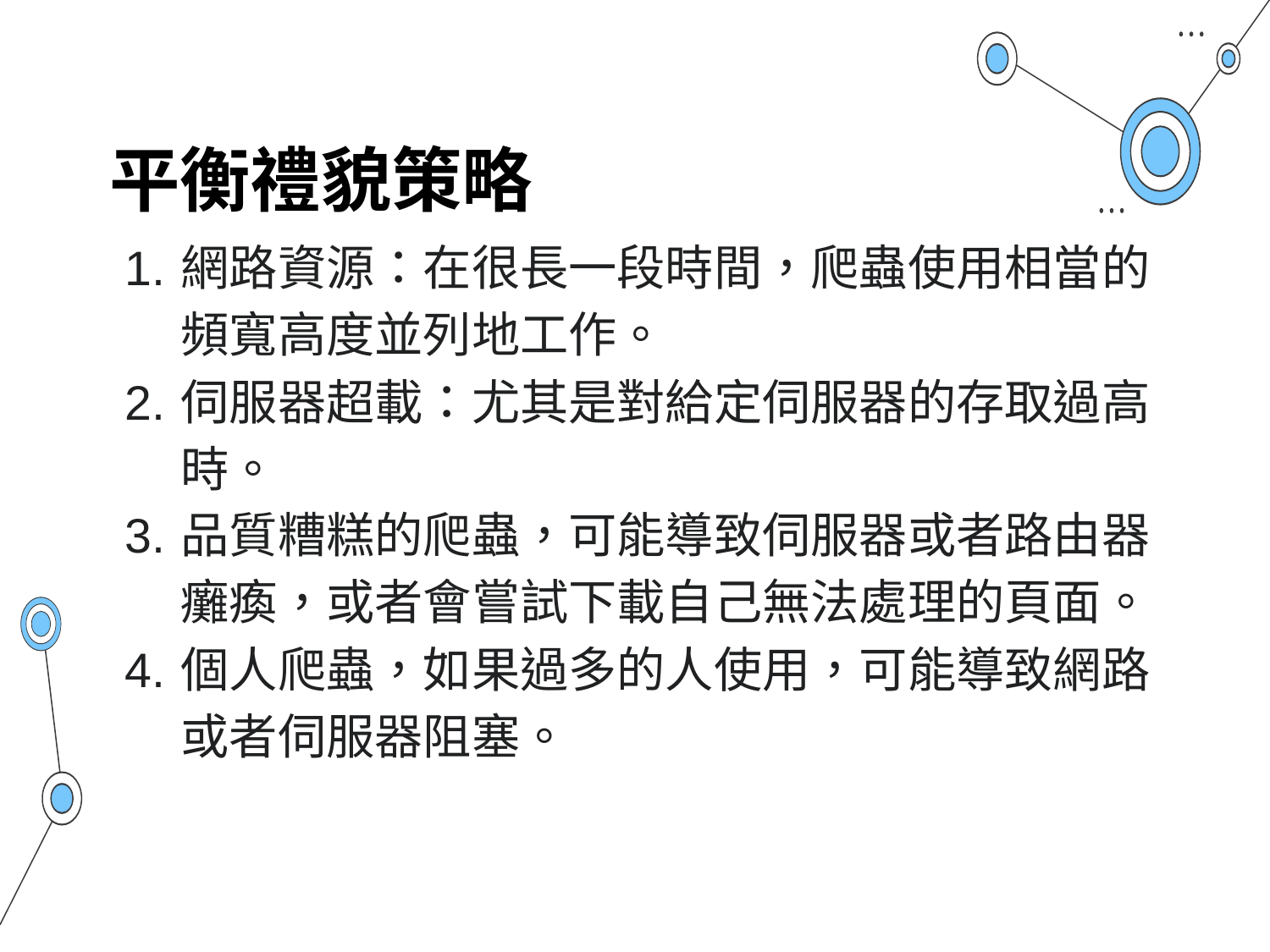

# 平衡禮貌策略

網路資源：在很長一段時間，爬蟲使用相當的頻寬高度並列地工作。
伺服器超載：尤其是對給定伺服器的存取過高時。
品質糟糕的爬蟲，可能導致伺服器或者路由器癱瘓，或者會嘗試下載自己無法處理的頁面。
個人爬蟲，如果過多的人使用，可能導致網路或者伺服器阻塞。